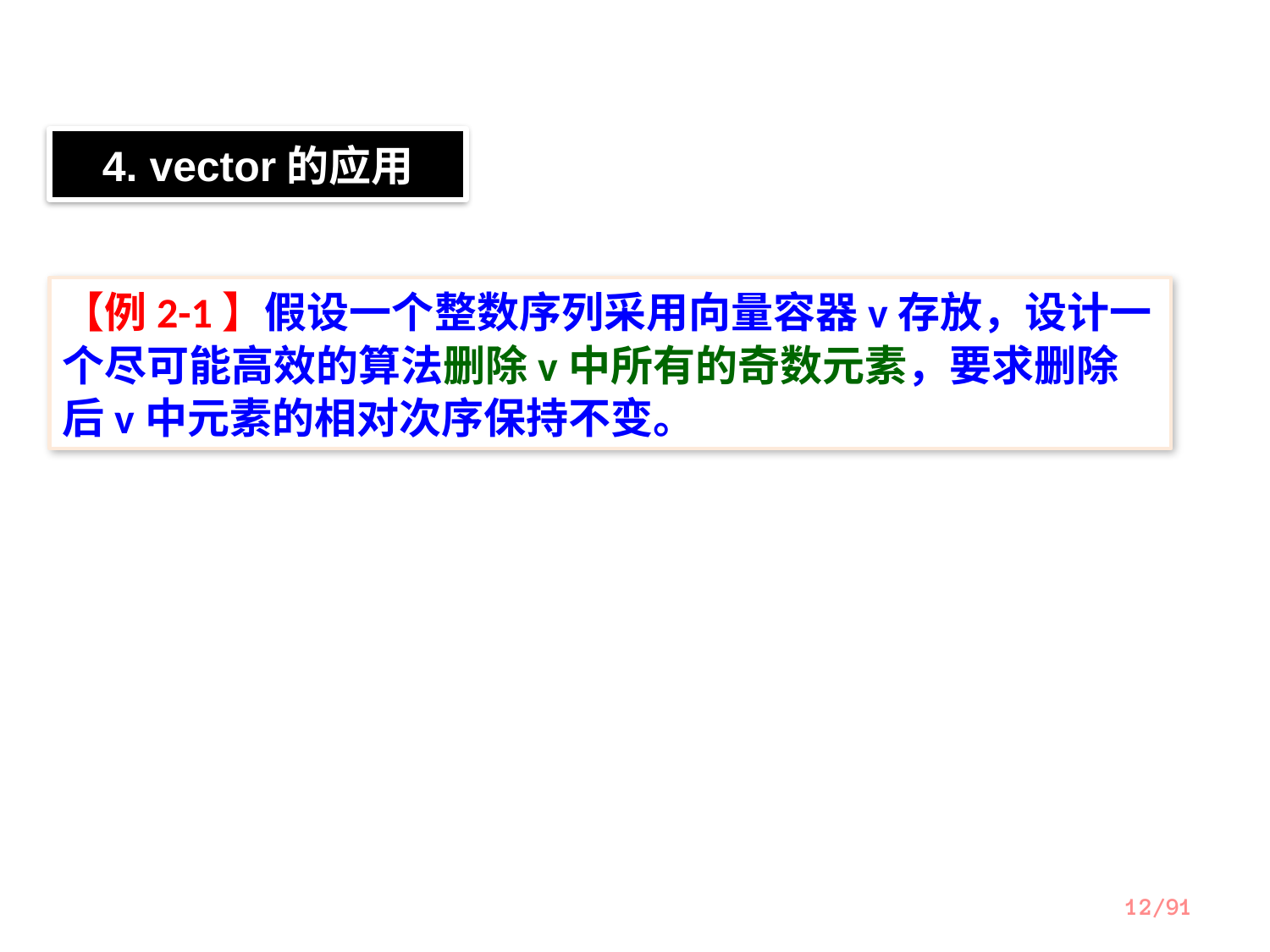

4. vector的应用
【例2-1】假设一个整数序列采用向量容器v存放，设计一个尽可能高效的算法删除v中所有的奇数元素，要求删除后v中元素的相对次序保持不变。
12/91